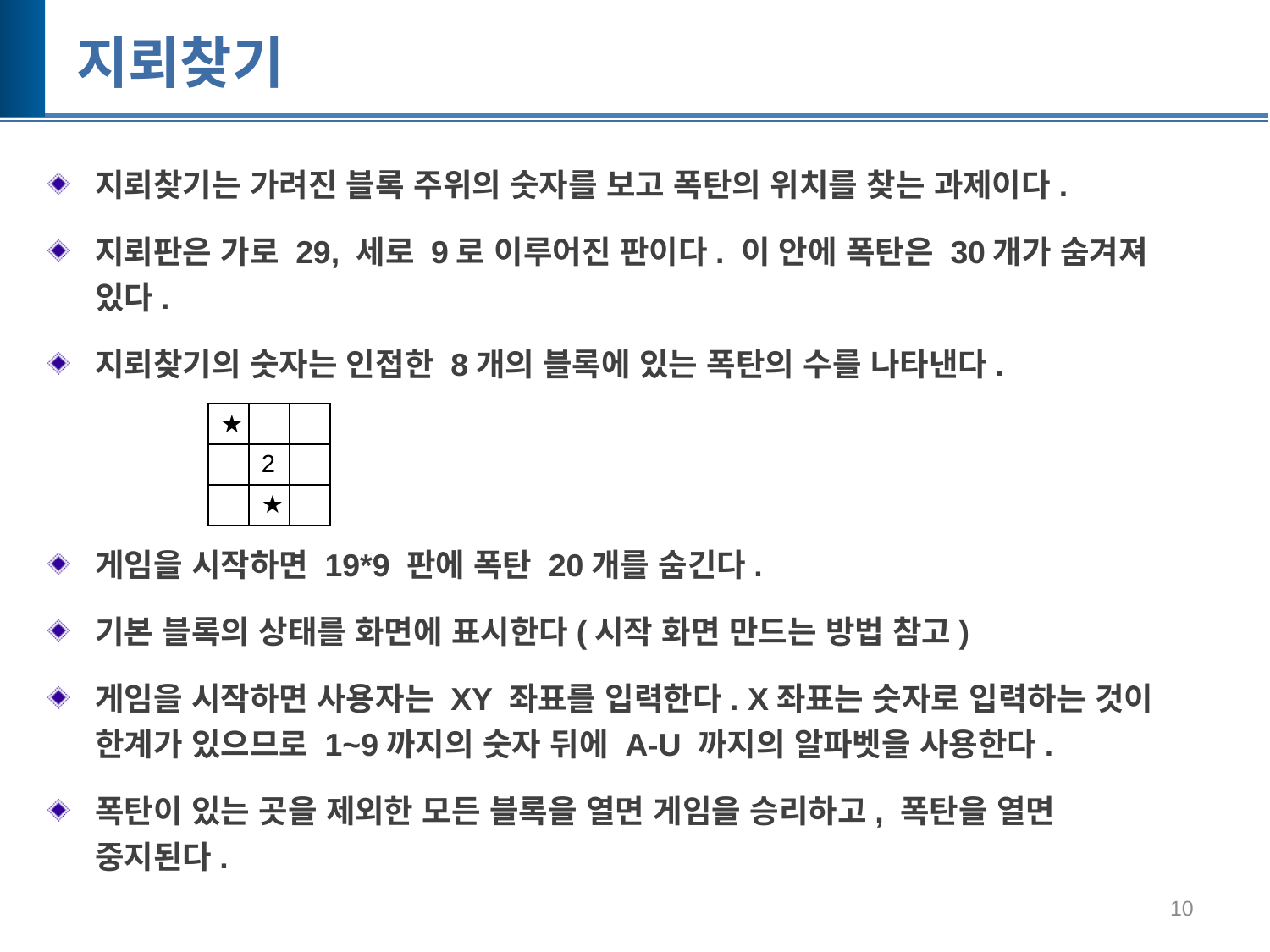

# 지뢰찾기
지뢰찾기는 가려진 블록 주위의 숫자를 보고 폭탄의 위치를 찾는 과제이다.
지뢰판은 가로 29, 세로 9로 이루어진 판이다. 이 안에 폭탄은 30개가 숨겨져 있다.
지뢰찾기의 숫자는 인접한 8개의 블록에 있는 폭탄의 수를 나타낸다.

게임을 시작하면 19*9 판에 폭탄 20개를 숨긴다.
기본 블록의 상태를 화면에 표시한다(시작 화면 만드는 방법 참고)
게임을 시작하면 사용자는 XY 좌표를 입력한다. X좌표는 숫자로 입력하는 것이 한계가 있으므로 1~9까지의 숫자 뒤에 A-U 까지의 알파벳을 사용한다.
폭탄이 있는 곳을 제외한 모든 블록을 열면 게임을 승리하고, 폭탄을 열면 중지된다.

| ★ |  |  |
| --- | --- | --- |
|  | 2 |  |
|  | ★ |  |
10